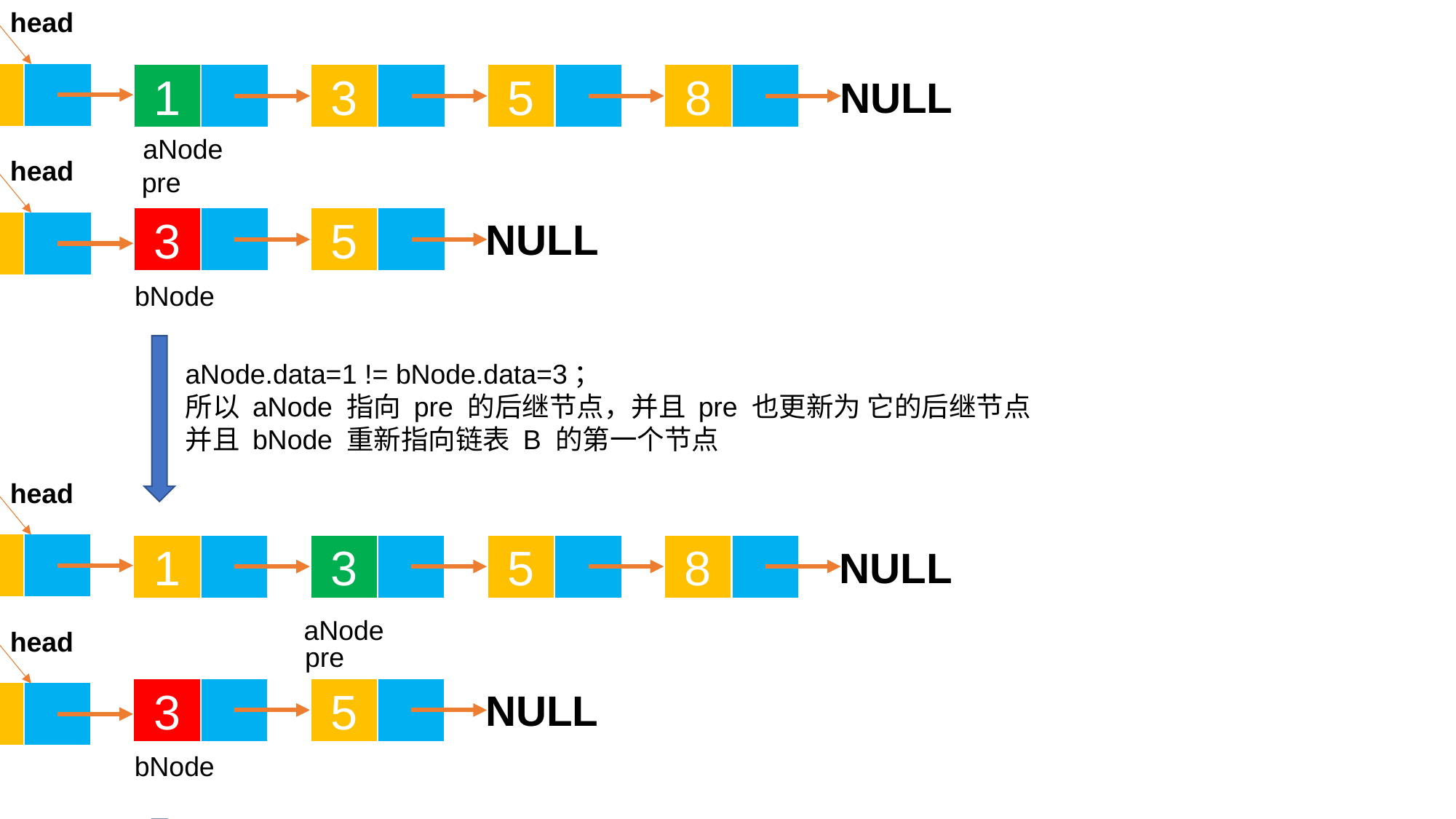

head

1

3

5

8

NULL
单链表A：
aNode
head
pre
NULL
3

5

单链表B：

bNode

aNode.data=1 != bNode.data=3；
所以 aNode 指向 pre 的后继节点，并且 pre 也更新为 它的后继节点
并且 bNode 重新指向链表 B 的第一个节点
head

1

3

5

8

NULL
单链表A：
aNode
head
pre
NULL
3

5

单链表B：

bNode

aNode.data=3 == bNode.data=3；
所以 aNode 前移一个节点
并且 bNode 前移一个节点
head

1

3

5

8

NULL
单链表A：
aNode
pre
head
NULL
3

5

单链表B：

bNode

aNode.data=5 == bNode.data=5；
所以 aNode 前移一个节点
并且 bNode 前移一个节点
head

1

3

5

8

NULL
单链表A：
pre
aNode
head
NULL
3

5

单链表B：

bNode

bNode 为 null，结束循环，所以链表 B 是链表 A 的连续子序列